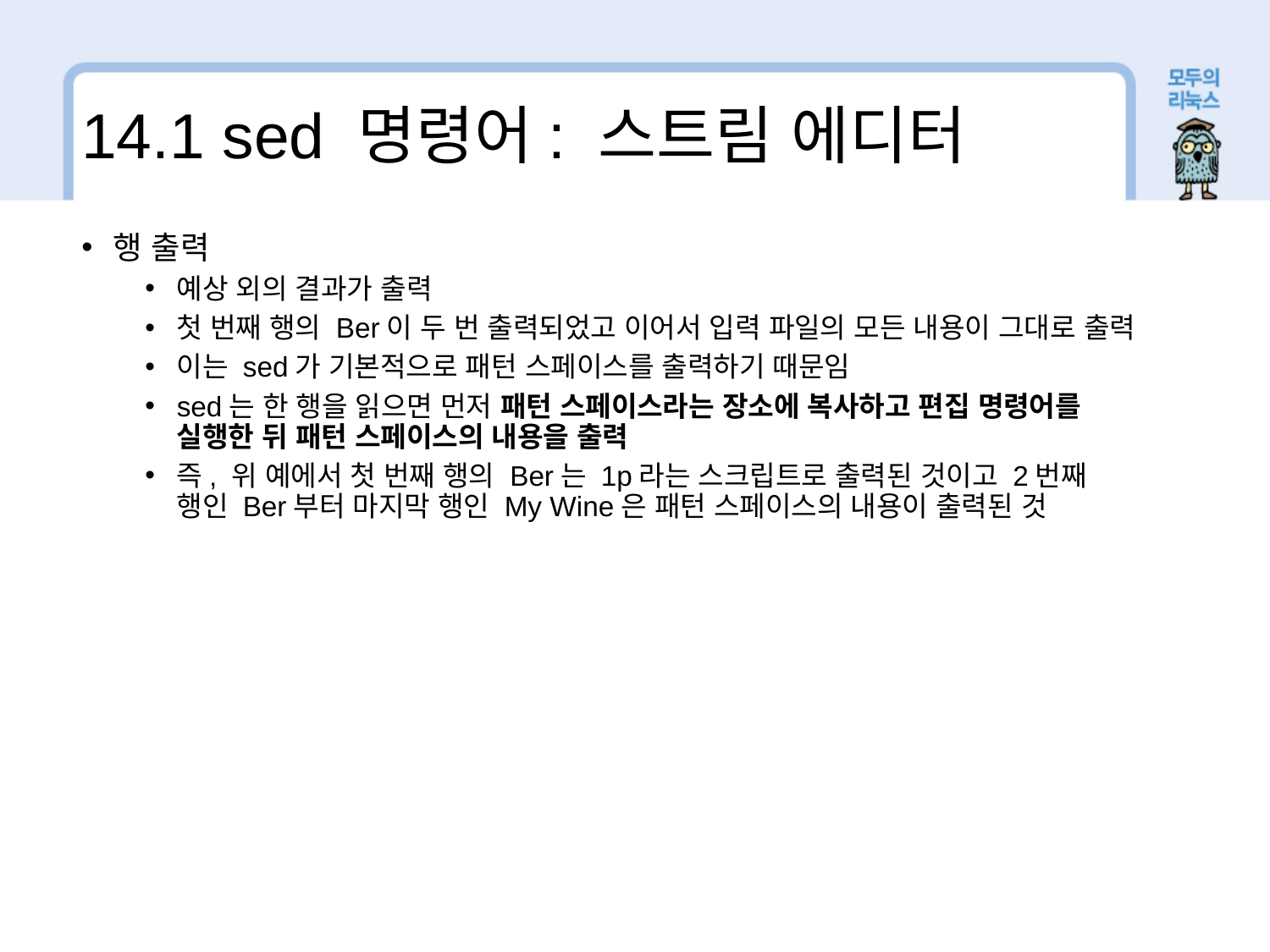

14.1 sed 명령어: 스트림 에디터
행 출력
예상 외의 결과가 출력
첫 번째 행의 Ber이 두 번 출력되었고 이어서 입력 파일의 모든 내용이 그대로 출력
이는 sed가 기본적으로 패턴 스페이스를 출력하기 때문임
sed는 한 행을 읽으면 먼저 패턴 스페이스라는 장소에 복사하고 편집 명령어를 실행한 뒤 패턴 스페이스의 내용을 출력
즉, 위 예에서 첫 번째 행의 Ber는 1p라는 스크립트로 출력된 것이고 2번째 행인 Ber부터 마지막 행인 My Wine은 패턴 스페이스의 내용이 출력된 것